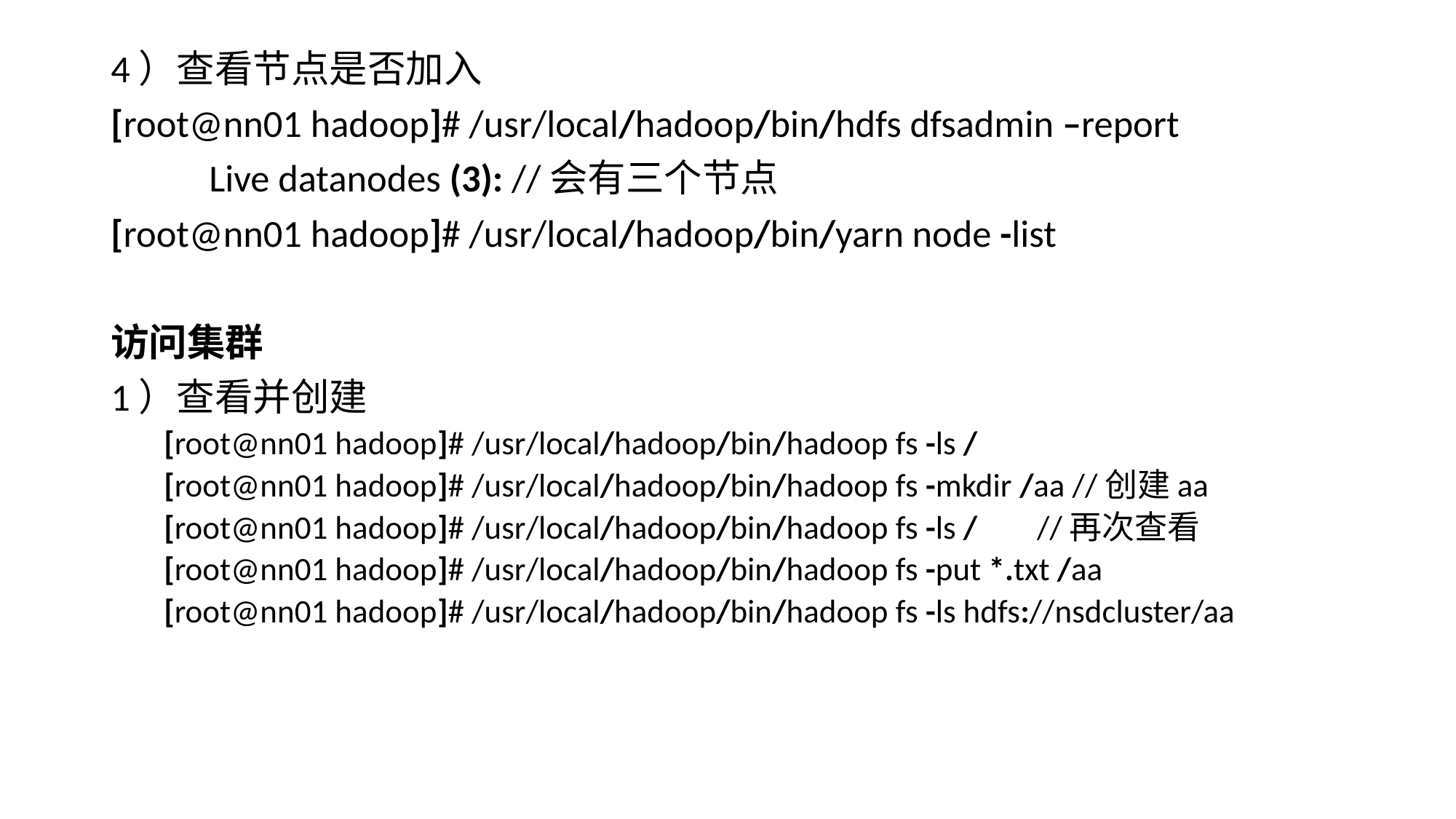

4）查看节点是否加入
[root@nn01 hadoop]# /usr/local/hadoop/bin/hdfs dfsadmin –report
	Live datanodes (3): //会有三个节点
[root@nn01 hadoop]# /usr/local/hadoop/bin/yarn node -list

访问集群
1）查看并创建
[root@nn01 hadoop]# /usr/local/hadoop/bin/hadoop fs -ls /
[root@nn01 hadoop]# /usr/local/hadoop/bin/hadoop fs -mkdir /aa //创建aa
[root@nn01 hadoop]# /usr/local/hadoop/bin/hadoop fs -ls /        //再次查看
[root@nn01 hadoop]# /usr/local/hadoop/bin/hadoop fs -put *.txt /aa
[root@nn01 hadoop]# /usr/local/hadoop/bin/hadoop fs -ls hdfs://nsdcluster/aa